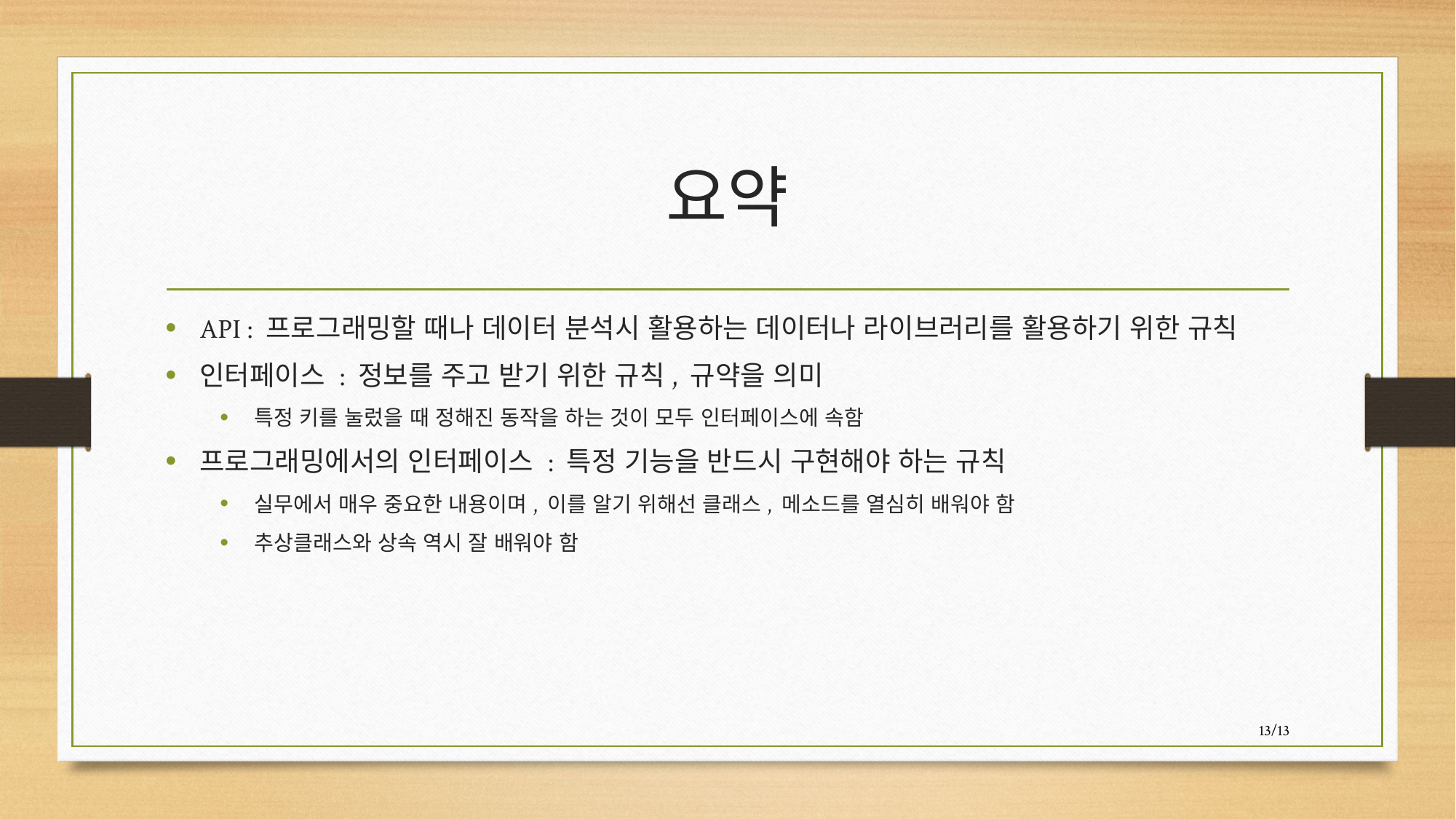

# 요약
API : 프로그래밍할 때나 데이터 분석시 활용하는 데이터나 라이브러리를 활용하기 위한 규칙
인터페이스 : 정보를 주고 받기 위한 규칙, 규약을 의미
특정 키를 눌렀을 때 정해진 동작을 하는 것이 모두 인터페이스에 속함
프로그래밍에서의 인터페이스 : 특정 기능을 반드시 구현해야 하는 규칙
실무에서 매우 중요한 내용이며, 이를 알기 위해선 클래스, 메소드를 열심히 배워야 함
추상클래스와 상속 역시 잘 배워야 함
13/13